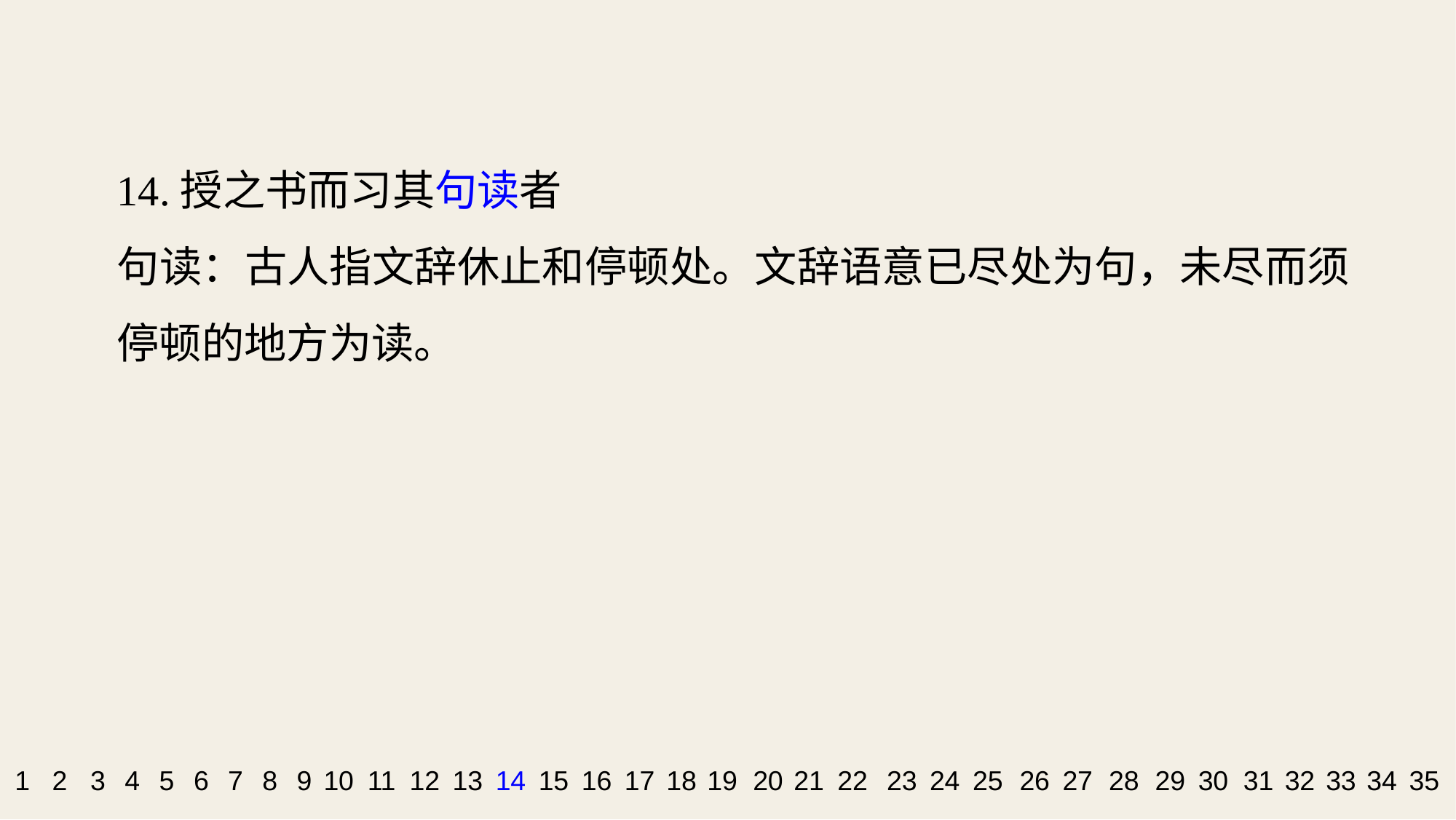

14.授之书而习其句读者
句读：古人指文辞休止和停顿处。文辞语意已尽处为句，未尽而须停顿的地方为读。
1
2
3
4
5
6
7
8
9
10
11
12
13
14
15
16
17
18
19
20
21
22
23
24
25
26
27
28
29
30
31
32
33
34
35